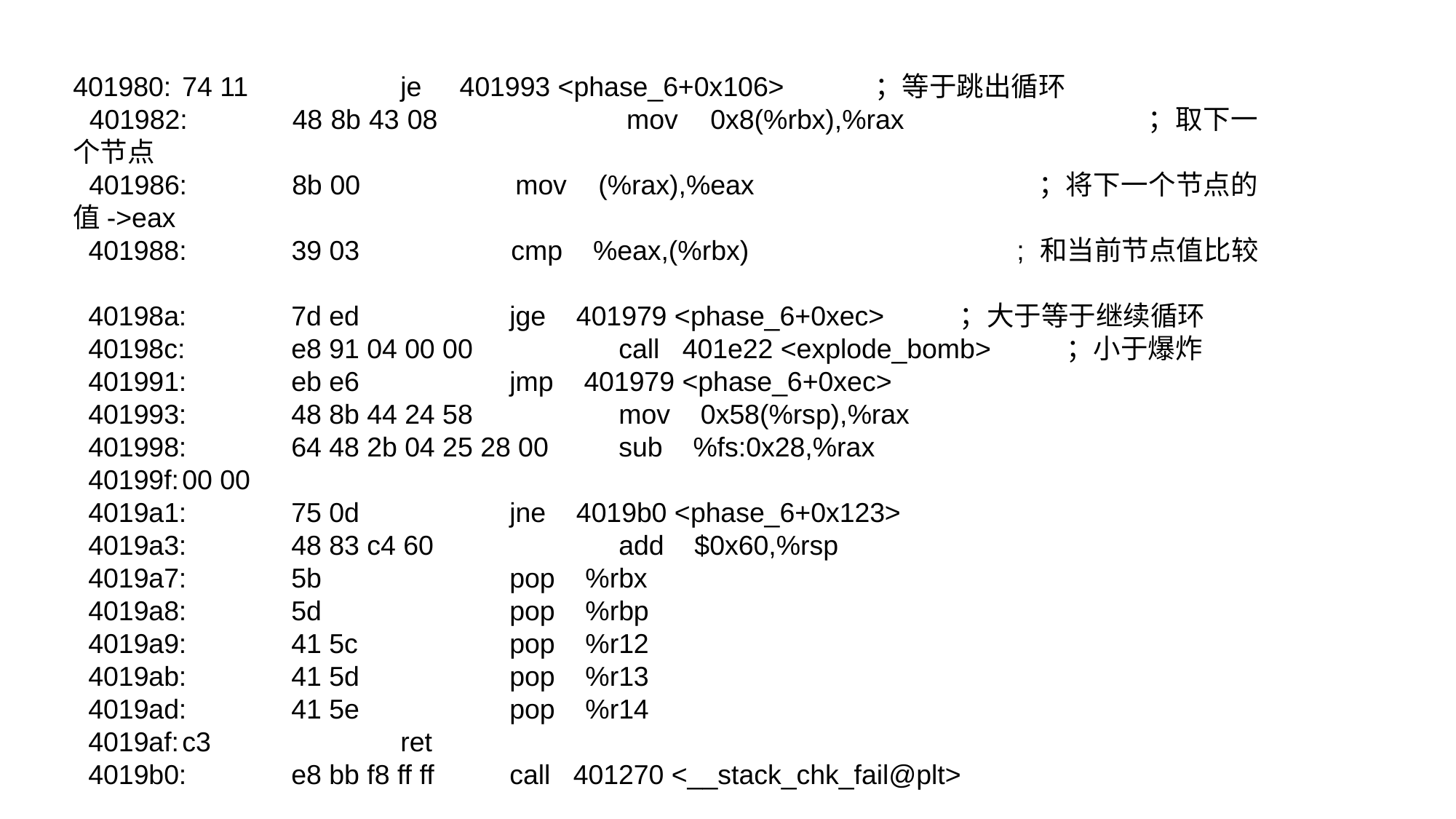

401980:	74 11                	je     401993 <phase_6+0x106>           ；等于跳出循环
  401982:	48 8b 43 08          	mov    0x8(%rbx),%rax                             ；取下一个节点
  401986:	8b 00                	mov    (%rax),%eax                                   ；将下一个节点的值->eax
  401988:	39 03                	cmp    %eax,(%rbx)                                   ; 和当前节点值比较
  40198a:	7d ed                	jge    401979 <phase_6+0xec>         ；大于等于继续循环
  40198c:	e8 91 04 00 00      	call   401e22 <explode_bomb>         ；小于爆炸
  401991:	eb e6                	jmp    401979 <phase_6+0xec>
  401993:	48 8b 44 24 58     	mov    0x58(%rsp),%rax
  401998:	64 48 2b 04 25 28 00 	sub    %fs:0x28,%rax
  40199f:	00 00
  4019a1:	75 0d                	jne    4019b0 <phase_6+0x123>
  4019a3:	48 83 c4 60          	add    $0x60,%rsp
  4019a7:	5b                   	pop    %rbx
  4019a8:	5d                   	pop    %rbp
  4019a9:	41 5c                	pop    %r12
  4019ab:	41 5d                	pop    %r13
  4019ad:	41 5e                	pop    %r14
  4019af:	c3                   	ret
  4019b0:	e8 bb f8 ff ff       	call   401270 <__stack_chk_fail@plt>